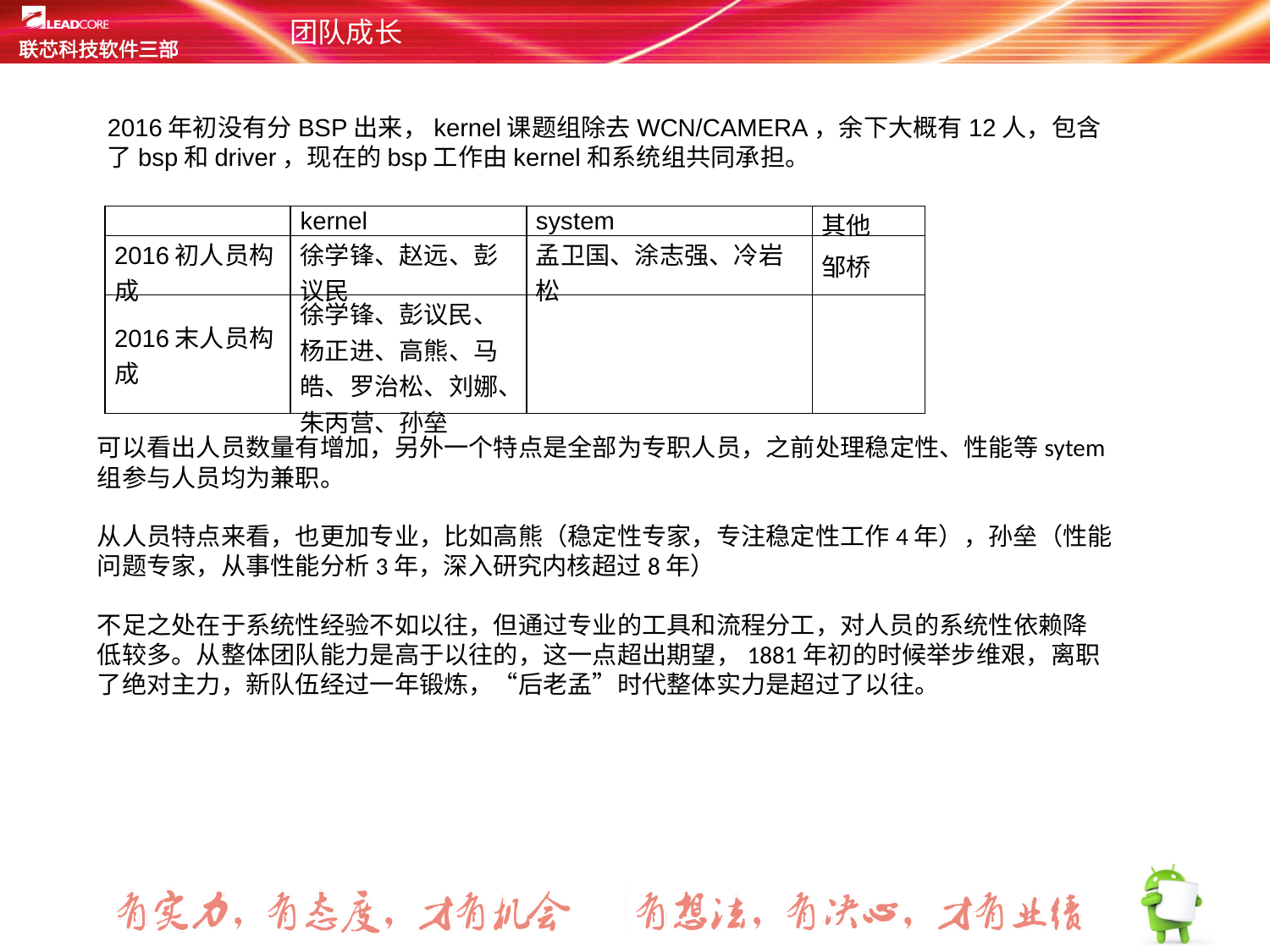

# 团队成长
2016年初没有分BSP出来，kernel课题组除去WCN/CAMERA，余下大概有12人，包含了bsp和driver，现在的bsp工作由kernel和系统组共同承担。

|  | kernel | system | 其他 |
| --- | --- | --- | --- |
| 2016初人员构成 | 徐学锋、赵远、彭议民 | 孟卫国、涂志强、冷岩松 | 邹桥 |
| 2016末人员构成 | 徐学锋、彭议民、杨正进、高熊、马皓、罗治松、刘娜、朱丙营、孙垒 |  |  |
可以看出人员数量有增加，另外一个特点是全部为专职人员，之前处理稳定性、性能等sytem组参与人员均为兼职。

从人员特点来看，也更加专业，比如高熊（稳定性专家，专注稳定性工作4年），孙垒（性能问题专家，从事性能分析3年，深入研究内核超过8年）

不足之处在于系统性经验不如以往，但通过专业的工具和流程分工，对人员的系统性依赖降低较多。从整体团队能力是高于以往的，这一点超出期望，1881年初的时候举步维艰，离职了绝对主力，新队伍经过一年锻炼，“后老孟”时代整体实力是超过了以往。